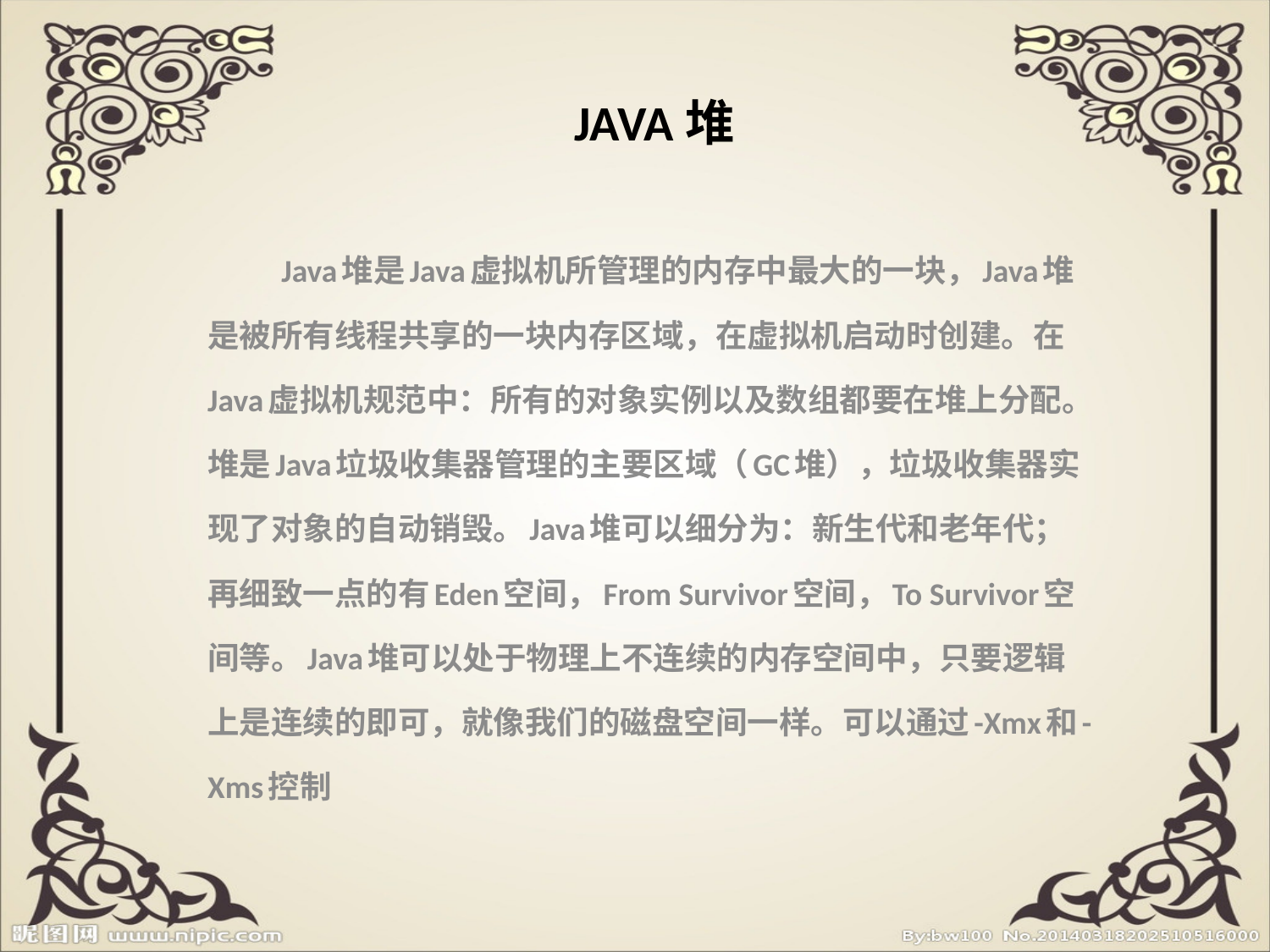

# JAVA堆
	Java堆是Java虚拟机所管理的内存中最大的一块，Java堆是被所有线程共享的一块内存区域，在虚拟机启动时创建。在Java虚拟机规范中：所有的对象实例以及数组都要在堆上分配。堆是Java垃圾收集器管理的主要区域（GC堆），垃圾收集器实现了对象的自动销毁。Java堆可以细分为：新生代和老年代；再细致一点的有Eden空间，From Survivor空间，To Survivor空间等。Java堆可以处于物理上不连续的内存空间中，只要逻辑上是连续的即可，就像我们的磁盘空间一样。可以通过-Xmx和-Xms控制